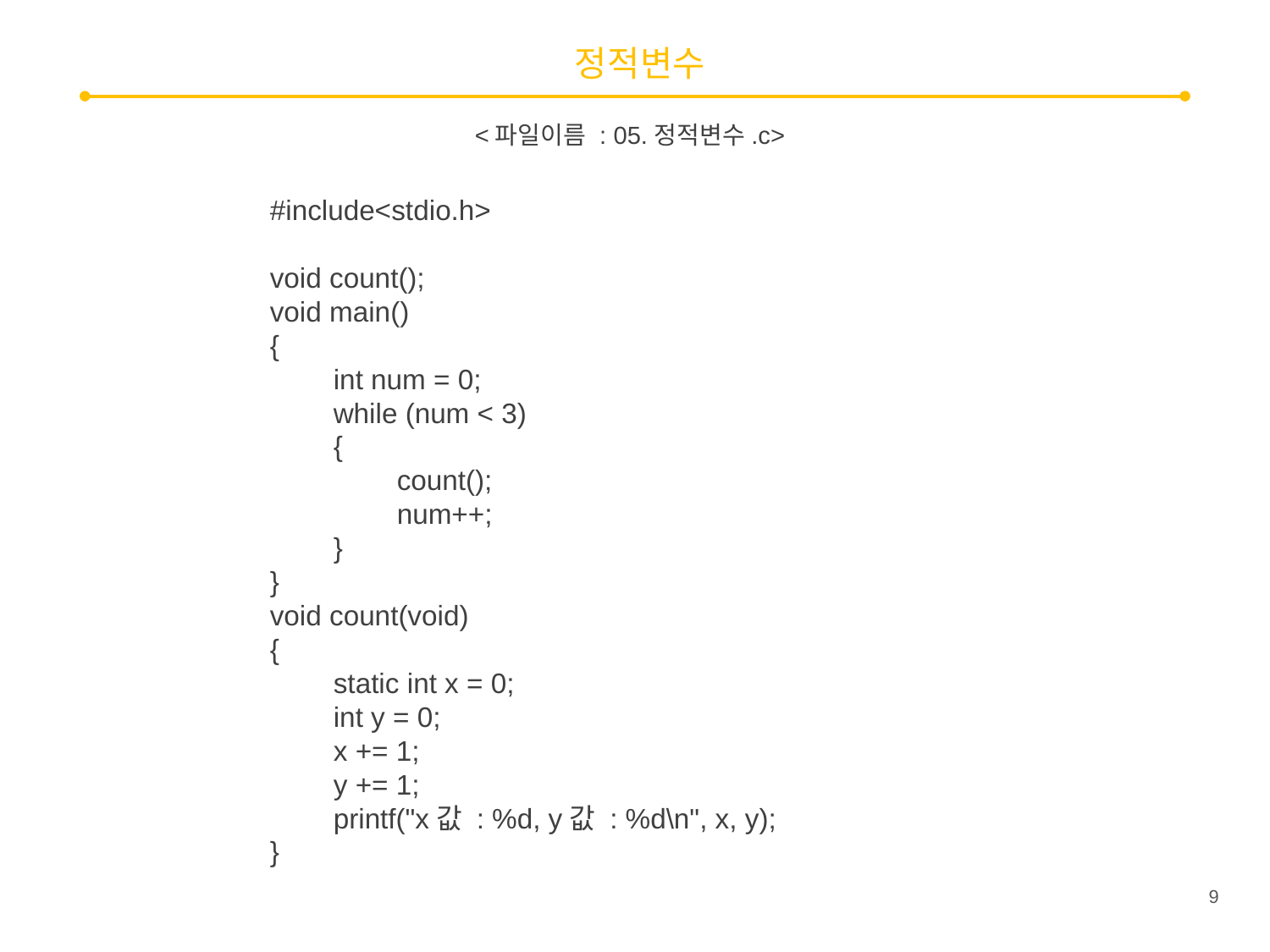

# 정적변수
<파일이름 : 05.정적변수.c>
#include<stdio.h>

void count();
void main()
{
int num = 0;
while (num < 3)
{
count();
num++;
}
}
void count(void)
{
static int x = 0;
int y = 0;
x += 1;
y += 1;
printf("x값 : %d, y값 : %d\n", x, y);
}